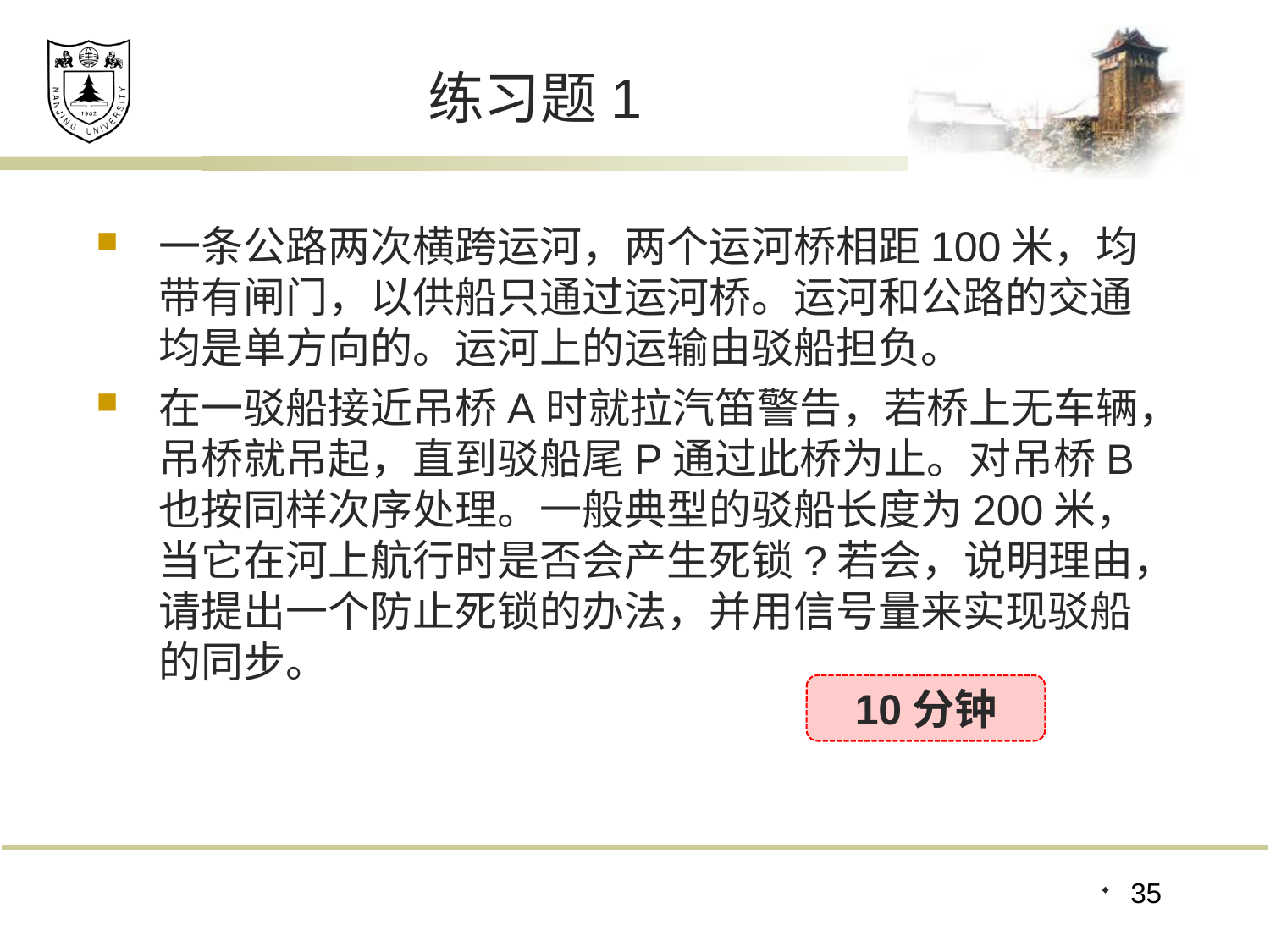

# 练习题1
一条公路两次横跨运河，两个运河桥相距100米，均带有闸门，以供船只通过运河桥。运河和公路的交通均是单方向的。运河上的运输由驳船担负。
在一驳船接近吊桥A时就拉汽笛警告，若桥上无车辆，吊桥就吊起，直到驳船尾P通过此桥为止。对吊桥B也按同样次序处理。一般典型的驳船长度为200米，当它在河上航行时是否会产生死锁?若会，说明理由，请提出一个防止死锁的办法，并用信号量来实现驳船的同步。
10分钟
35